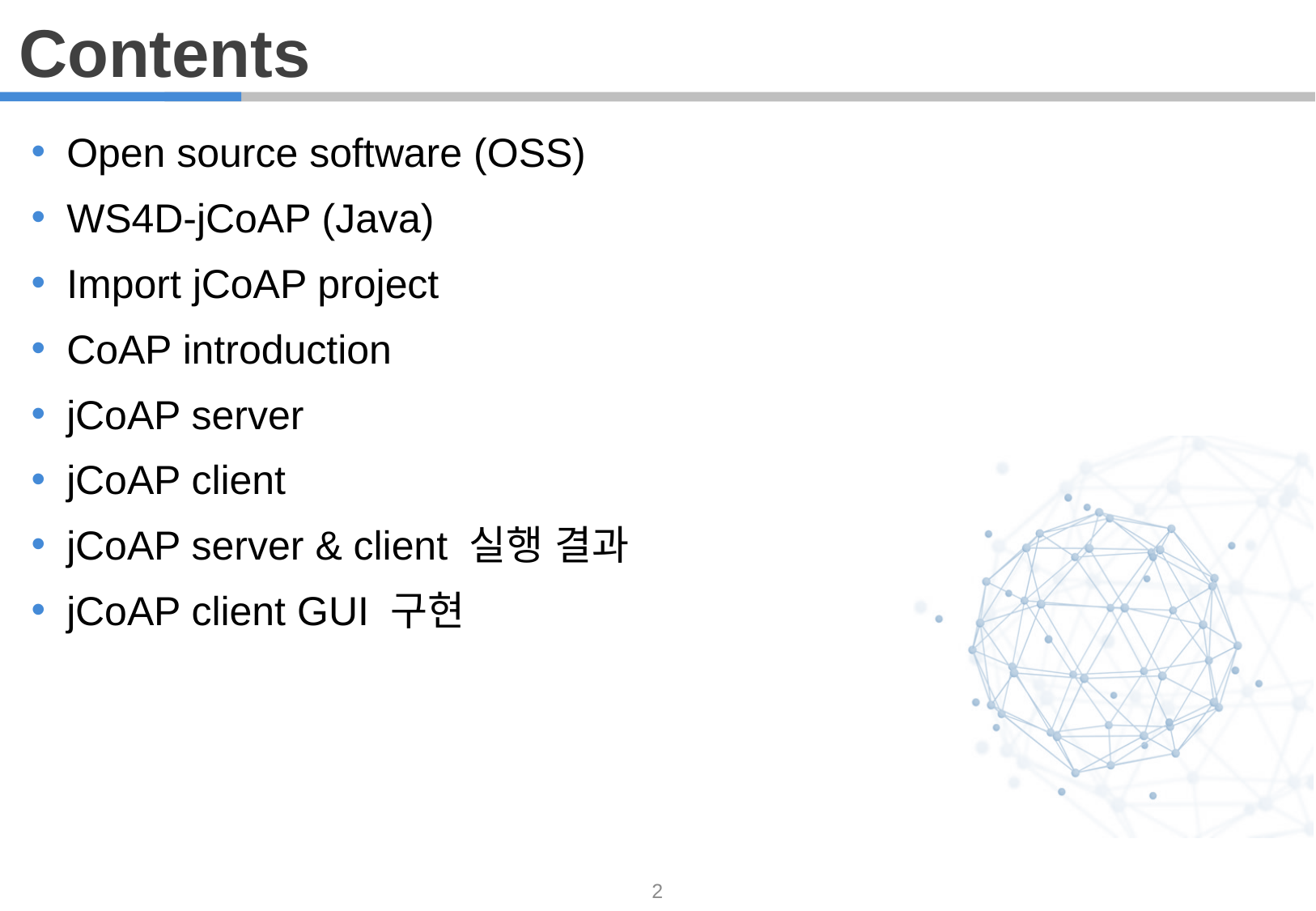

Contents
Open source software (OSS)
WS4D-jCoAP (Java)
Import jCoAP project
CoAP introduction
jCoAP server
jCoAP client
jCoAP server & client 실행 결과
jCoAP client GUI 구현

2